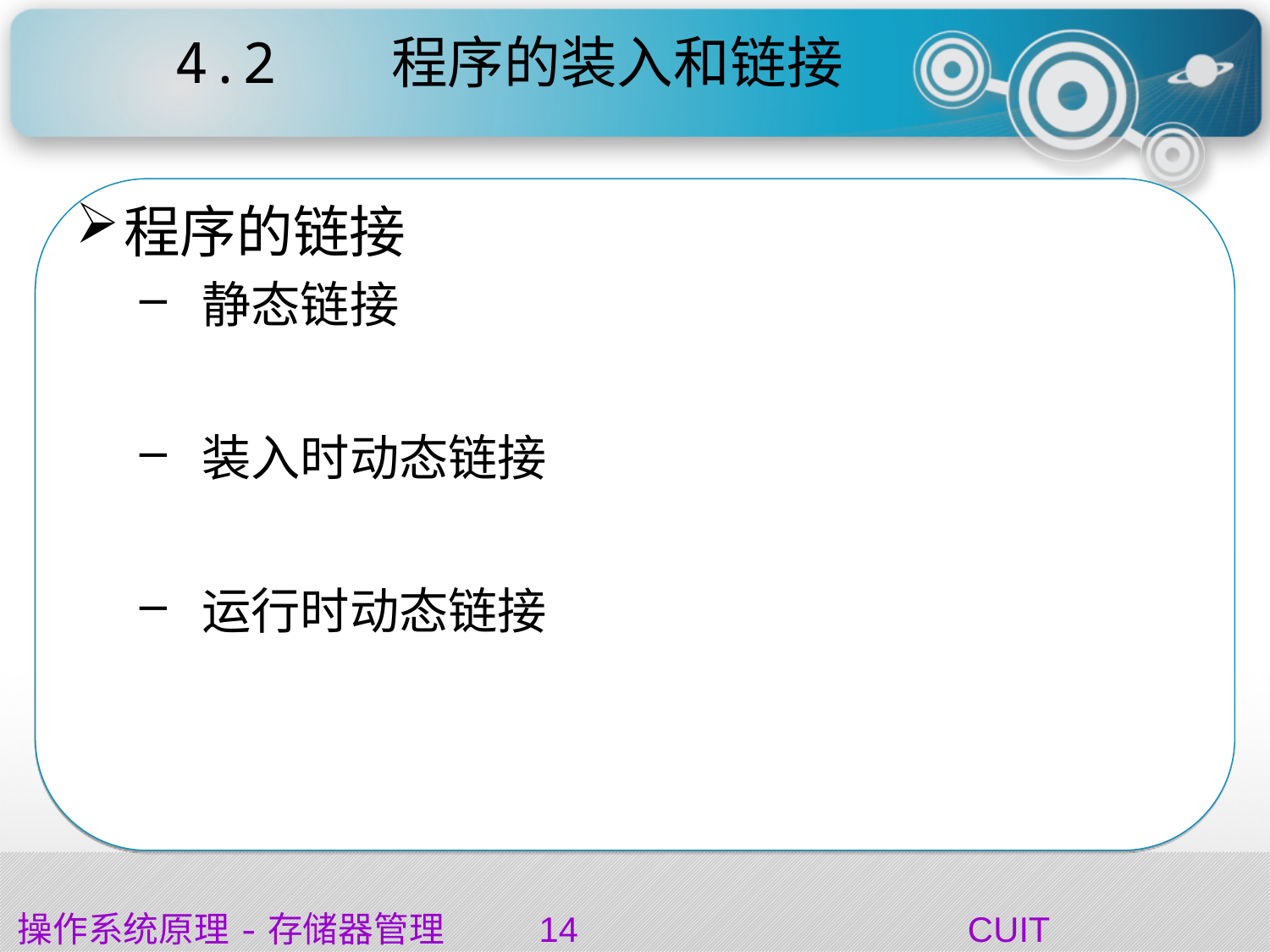

# 4.2   程序的装入和链接
程序的链接
 静态链接

 装入时动态链接

 运行时动态链接